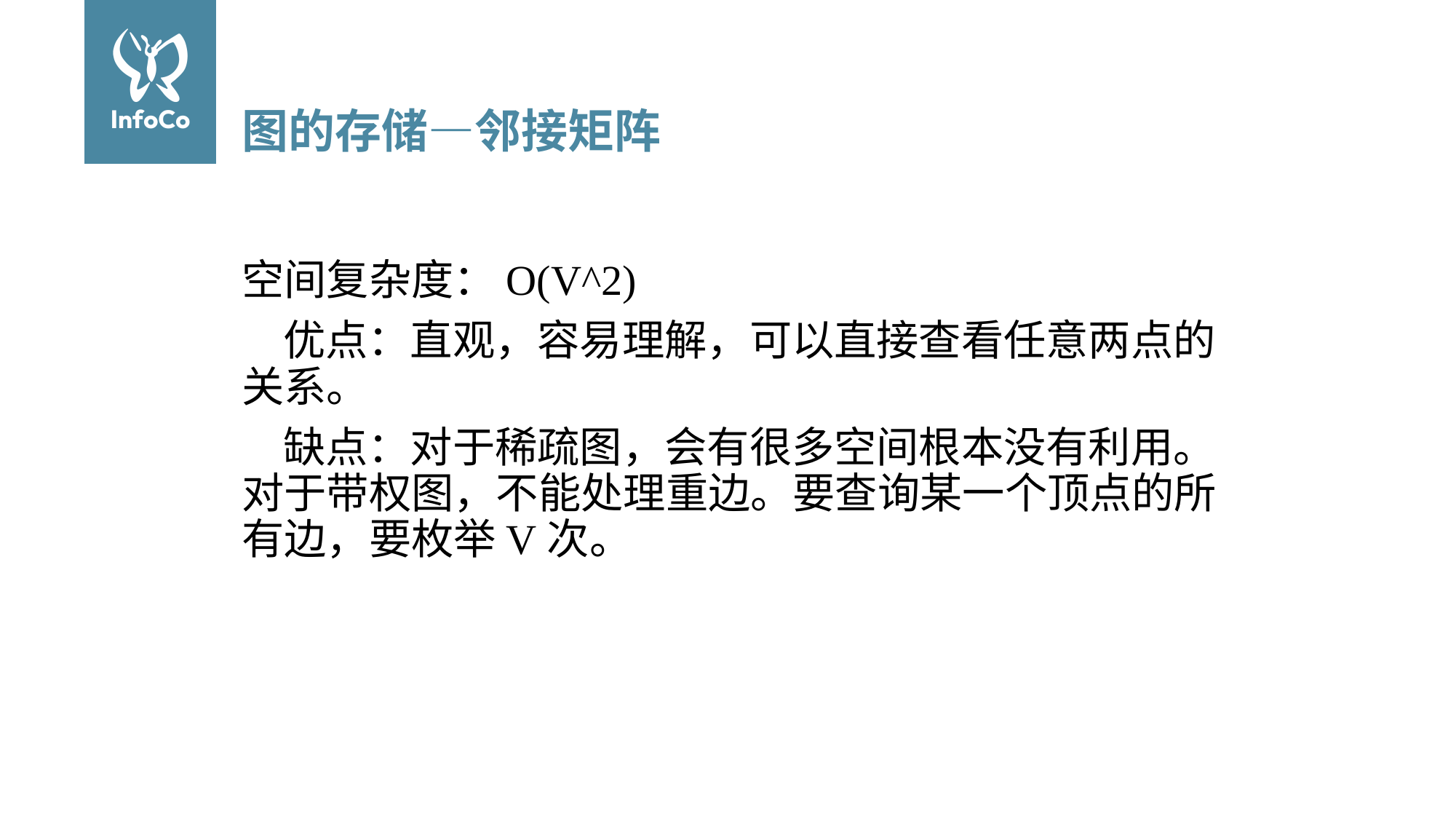

# 图的存储—邻接矩阵
空间复杂度：O(V^2)
优点：直观，容易理解，可以直接查看任意两点的关系。
缺点：对于稀疏图，会有很多空间根本没有利用。对于带权图，不能处理重边。要查询某一个顶点的所有边，要枚举V次。